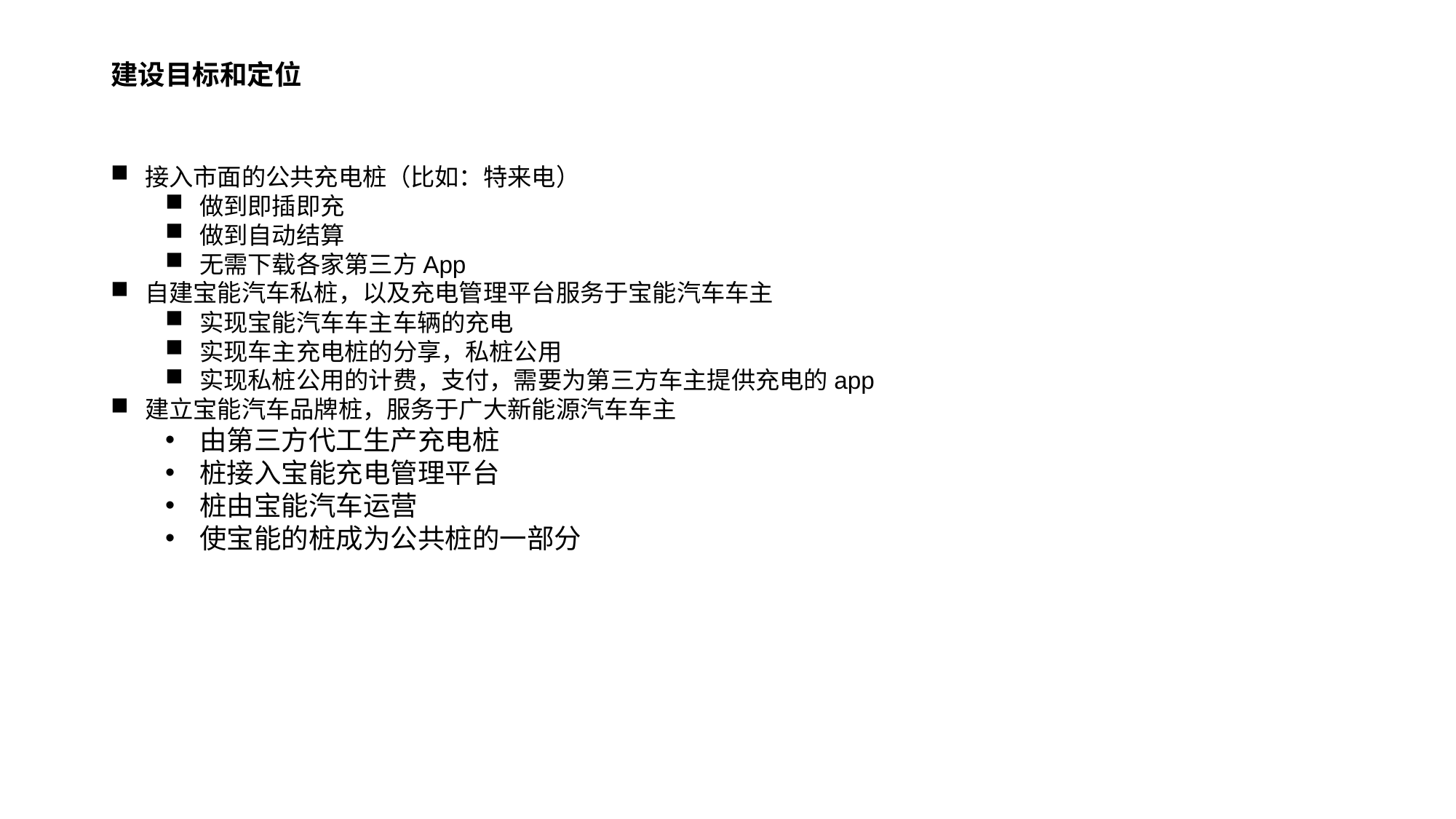

# 建设目标和定位
接入市面的公共充电桩（比如：特来电）
做到即插即充
做到自动结算
无需下载各家第三方App
自建宝能汽车私桩，以及充电管理平台服务于宝能汽车车主
实现宝能汽车车主车辆的充电
实现车主充电桩的分享，私桩公用
实现私桩公用的计费，支付，需要为第三方车主提供充电的app
建立宝能汽车品牌桩，服务于广大新能源汽车车主
由第三方代工生产充电桩
桩接入宝能充电管理平台
桩由宝能汽车运营
使宝能的桩成为公共桩的一部分